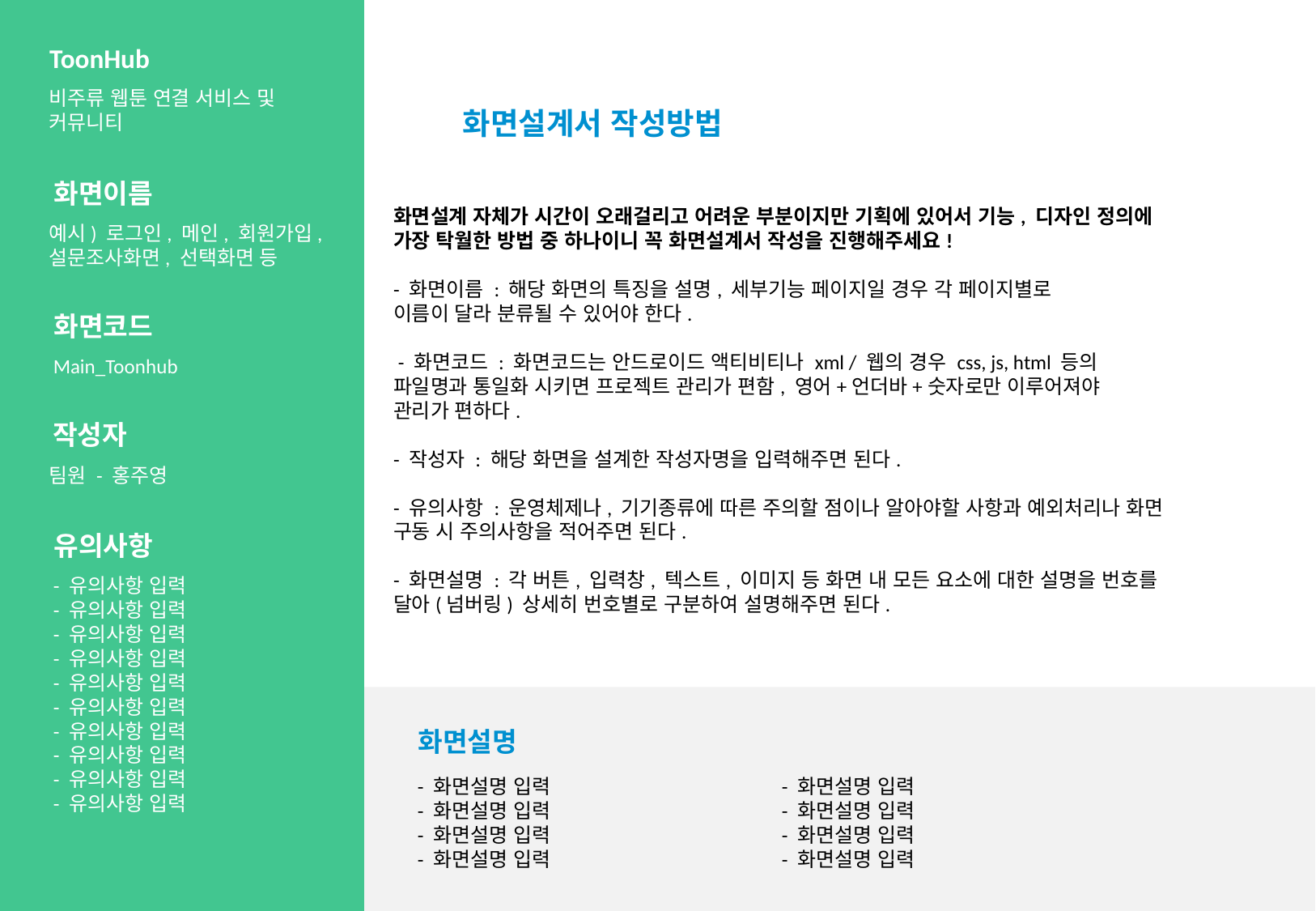

ToonHub
비주류 웹툰 연결 서비스 및
커뮤니티
화면설계서 작성방법
화면이름
예시) 로그인, 메인, 회원가입,
설문조사화면, 선택화면 등
화면설계 자체가 시간이 오래걸리고 어려운 부분이지만 기획에 있어서 기능, 디자인 정의에 가장 탁월한 방법 중 하나이니 꼭 화면설계서 작성을 진행해주세요!

- 화면이름 : 해당 화면의 특징을 설명, 세부기능 페이지일 경우 각 페이지별로
이름이 달라 분류될 수 있어야 한다.

 - 화면코드 : 화면코드는 안드로이드 액티비티나 xml / 웹의 경우 css, js, html 등의
파일명과 통일화 시키면 프로젝트 관리가 편함, 영어+언더바+숫자로만 이루어져야
관리가 편하다.

- 작성자 : 해당 화면을 설계한 작성자명을 입력해주면 된다.

- 유의사항 : 운영체제나, 기기종류에 따른 주의할 점이나 알아야할 사항과 예외처리나 화면 구동 시 주의사항을 적어주면 된다.

- 화면설명 : 각 버튼, 입력창, 텍스트, 이미지 등 화면 내 모든 요소에 대한 설명을 번호를 달아(넘버링) 상세히 번호별로 구분하여 설명해주면 된다.
화면코드
 Main_Toonhub
작성자
팀원 - 홍주영
유의사항
 - 유의사항 입력
 - 유의사항 입력
 - 유의사항 입력
 - 유의사항 입력
 - 유의사항 입력
 - 유의사항 입력
 - 유의사항 입력
 - 유의사항 입력
 - 유의사항 입력
 - 유의사항 입력

화면설명
 - 화면설명 입력
 - 화면설명 입력
 - 화면설명 입력
 - 화면설명 입력
 - 화면설명 입력
 - 화면설명 입력
 - 화면설명 입력
 - 화면설명 입력